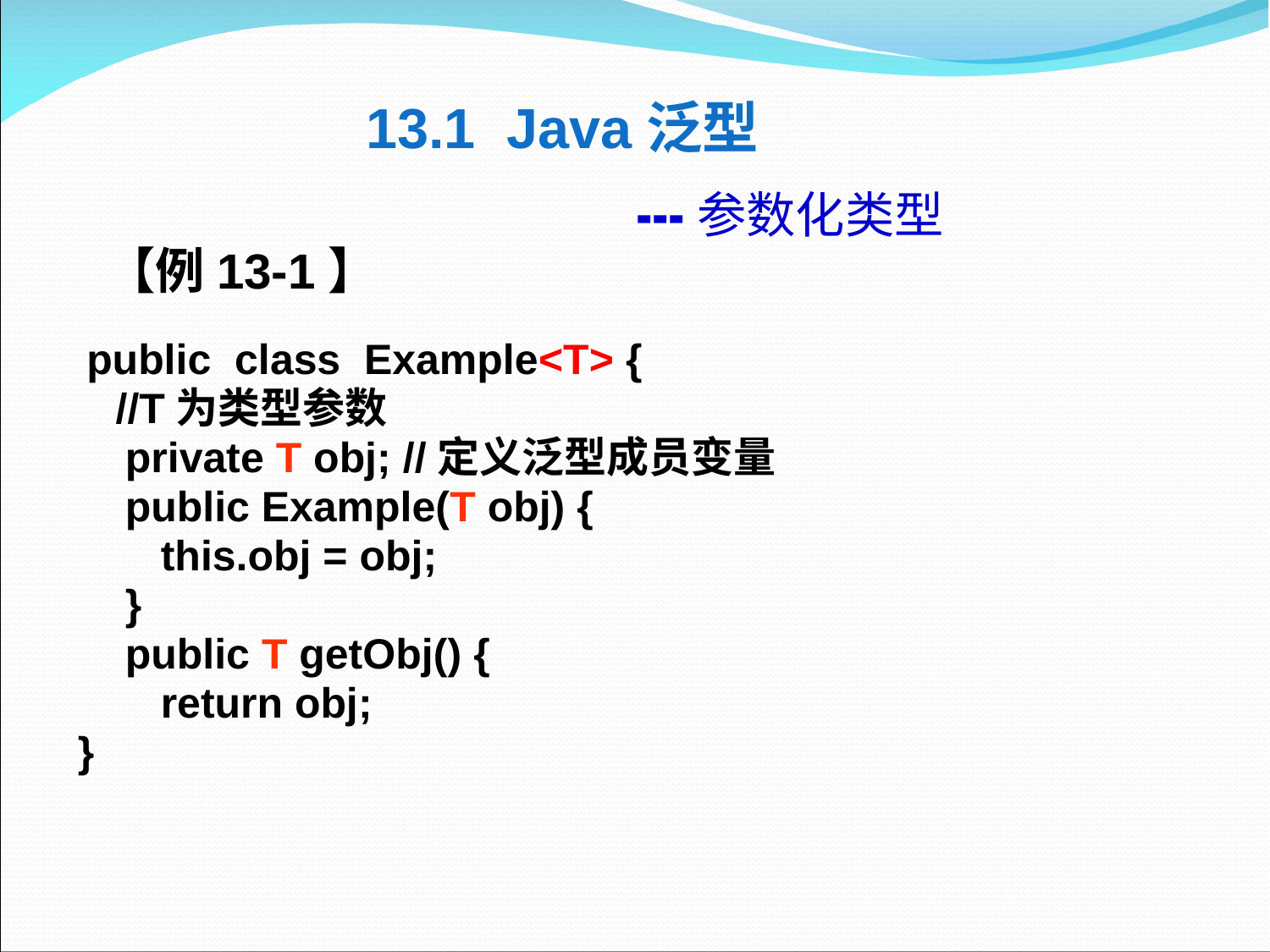

13.1  Java泛型
# ---参数化类型
【例13-1】
 public  class  Example<T> {
   	//T为类型参数
    private T obj; //定义泛型成员变量
    public Example(T obj) {
       this.obj = obj;
    }
    public T getObj() {
       return obj;
}